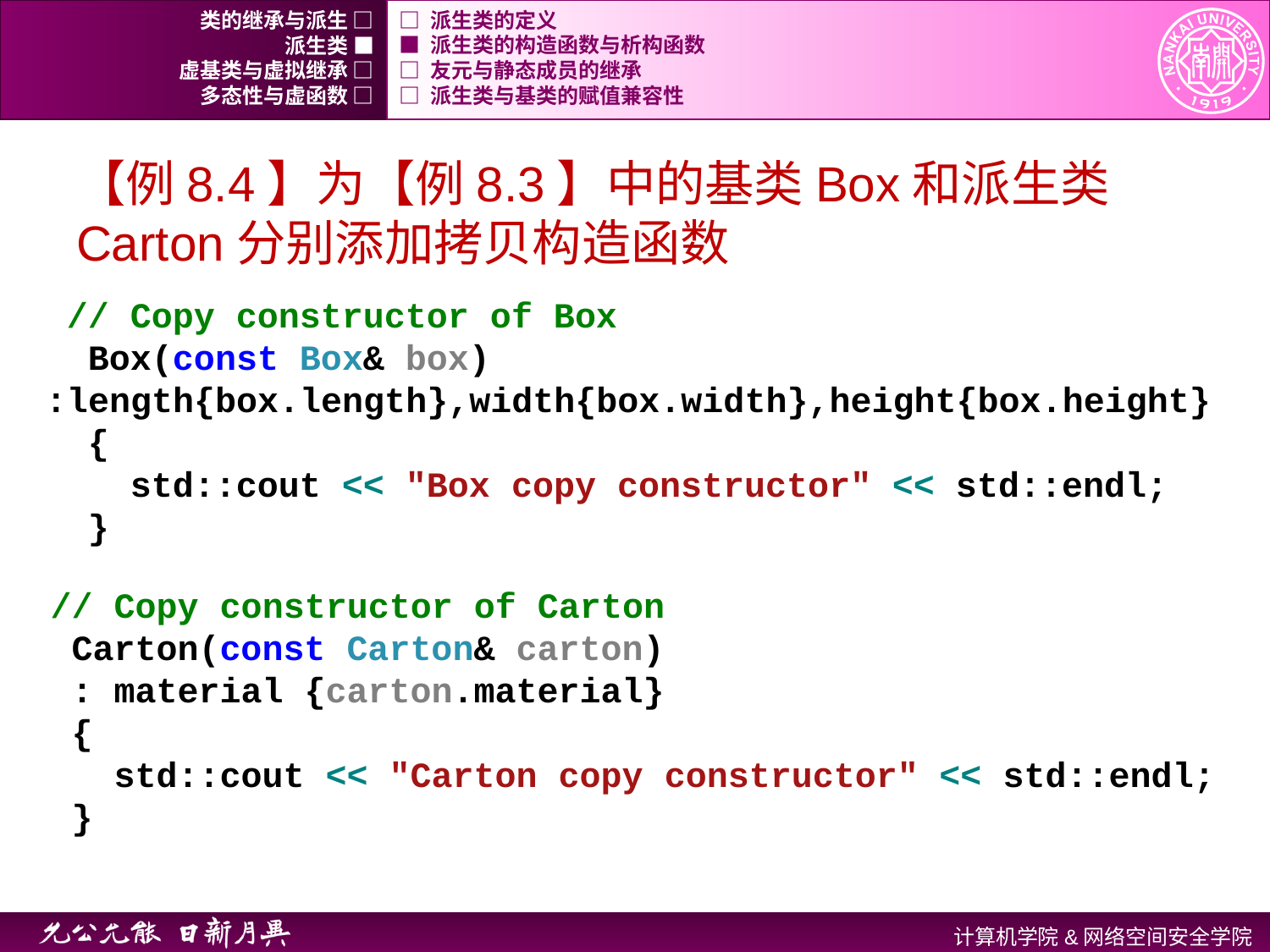

类的继承与派生 □
□ 派生类的定义
派生类 ■
■ 派生类的构造函数与析构函数
虚基类与虚拟继承 □
□ 友元与静态成员的继承
多态性与虚函数 □
□ 派生类与基类的赋值兼容性
【例8.4】为【例8.3】中的基类Box和派生类Carton分别添加拷贝构造函数
 // Copy constructor of Box
  Box(const Box& box)
:length{box.length},width{box.width},height{box.height}
  {
    std::cout << "Box copy constructor" << std::endl;
  }
 // Copy constructor of Carton
  Carton(const Carton& carton)
  : material {carton.material}
  {
    std::cout << "Carton copy constructor" << std::endl;
  }